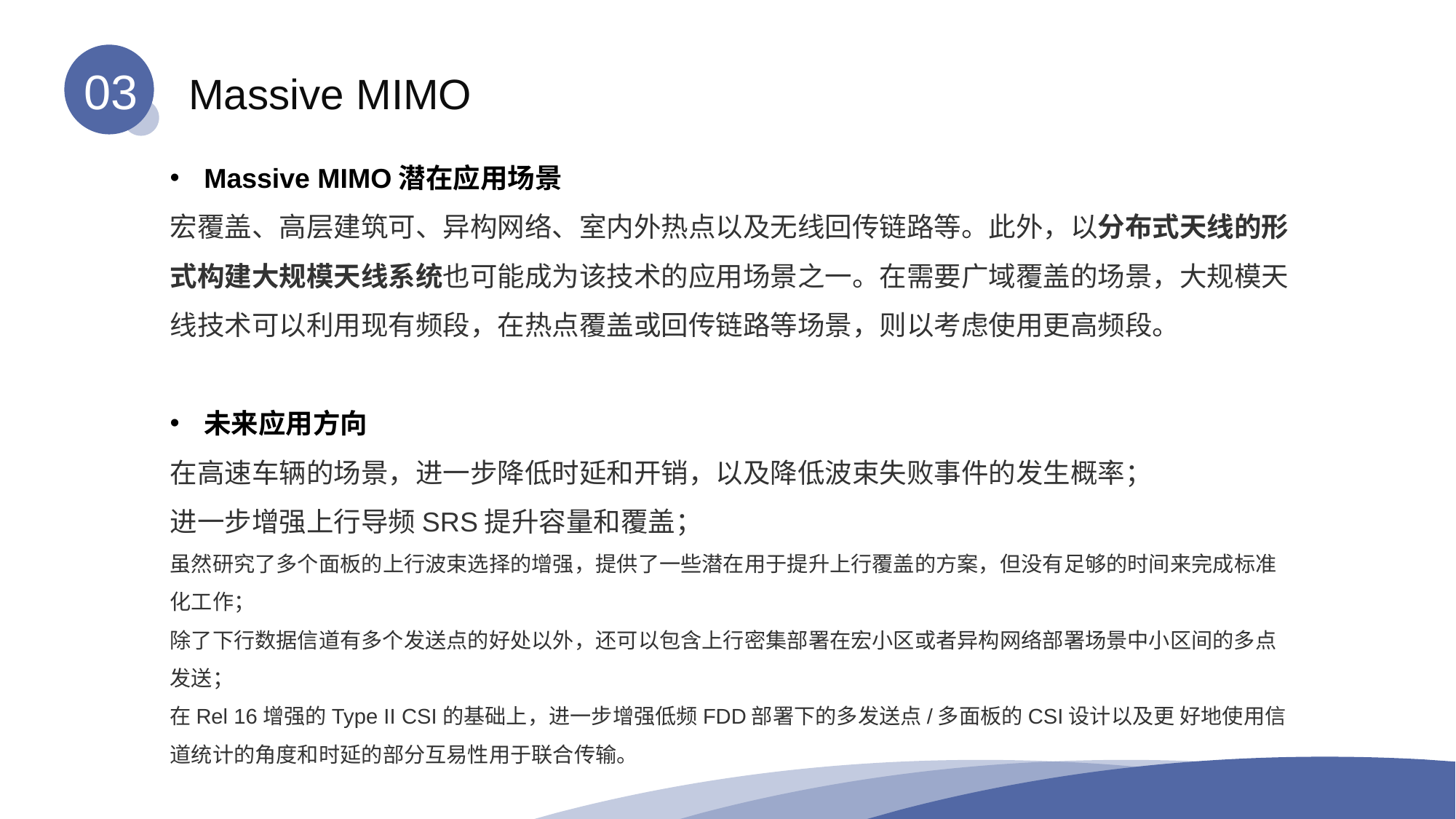

03
Massive MIMO
Massive MIMO潜在应用场景
宏覆盖、高层建筑可、异构网络、室内外热点以及无线回传链路等。此外，以分布式天线的形式构建大规模天线系统也可能成为该技术的应用场景之一。在需要广域覆盖的场景，大规模天线技术可以利用现有频段，在热点覆盖或回传链路等场景，则以考虑使用更高频段。

未来应用方向
在高速车辆的场景，进一步降低时延和开销，以及降低波束失败事件的发生概率；
进一步增强上行导频SRS提升容量和覆盖；
虽然研究了多个面板的上行波束选择的增强，提供了一些潜在用于提升上行覆盖的方案，但没有足够的时间来完成标准化工作；
除了下行数据信道有多个发送点的好处以外，还可以包含上行密集部署在宏小区或者异构网络部署场景中小区间的多点发送；
在Rel 16增强的Type II CSI的基础上，进一步增强低频FDD部署下的多发送点/多面板的CSI设计以及更 好地使用信道统计的角度和时延的部分互易性用于联合传输。